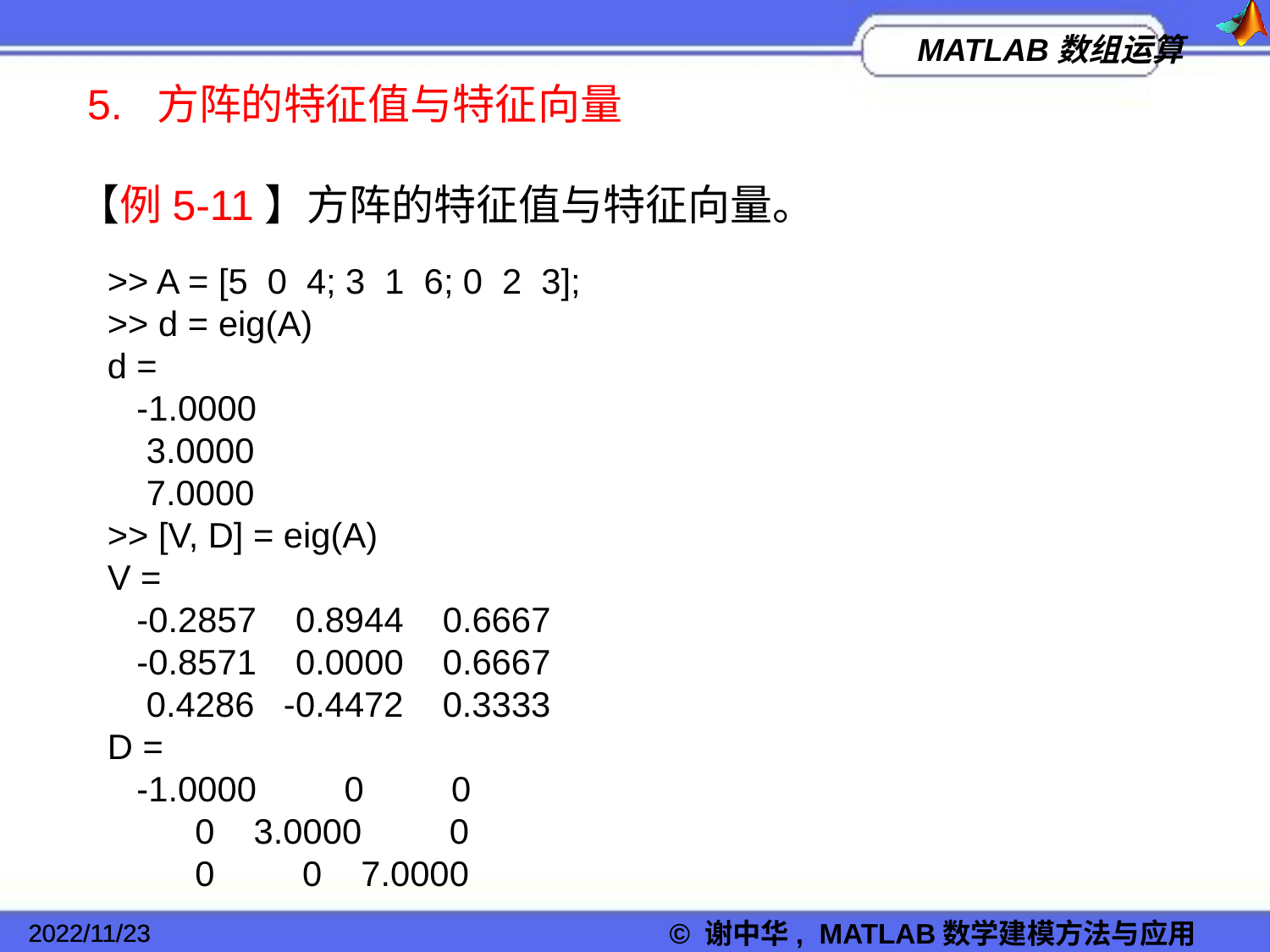

5.  方阵的特征值与特征向量
【例5-11】方阵的特征值与特征向量。
>> A = [5  0  4; 3  1  6; 0  2  3];
>> d = eig(A)
d =
   -1.0000
    3.0000
    7.0000
>> [V, D] = eig(A)
V =
   -0.2857    0.8944    0.6667
   -0.8571    0.0000    0.6667
    0.4286   -0.4472    0.3333
D =
   -1.0000         0         0
         0    3.0000         0
         0         0    7.0000
2022/11/23
© 谢中华,  MATLAB数学建模方法与应用